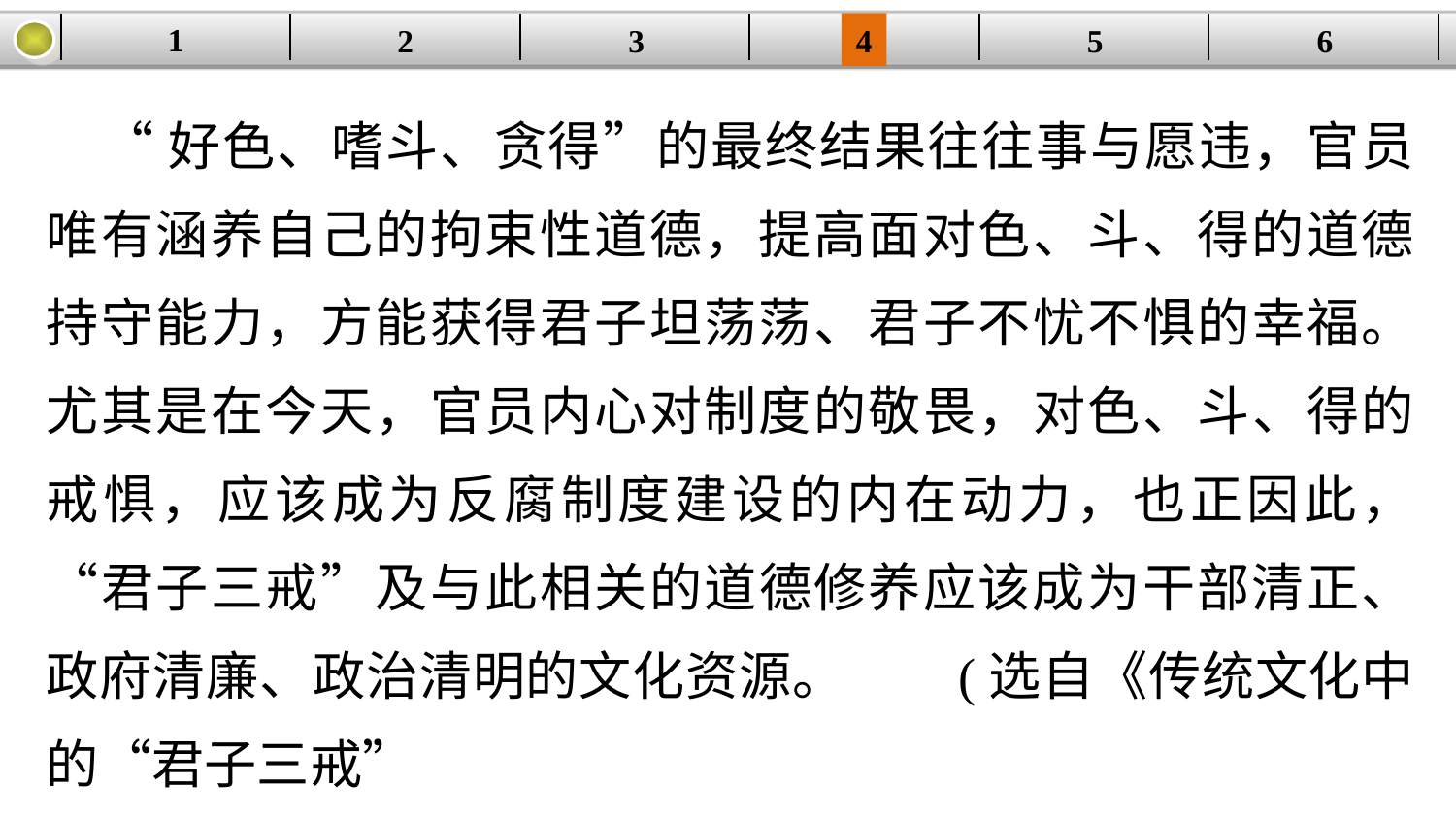

1
3
4
5
6
2
|  |  |  |  |  |  |
| --- | --- | --- | --- | --- | --- |

    “好色、嗜斗、贪得”的最终结果往往事与愿违，官员唯有涵养自己的拘束性道德，提高面对色、斗、得的道德持守能力，方能获得君子坦荡荡、君子不忧不惧的幸福。尤其是在今天，官员内心对制度的敬畏，对色、斗、得的戒惧，应该成为反腐制度建设的内在动力，也正因此，“君子三戒”及与此相关的道德修养应该成为干部清正、政府清廉、政治清明的文化资源。        (选自《传统文化中的“君子三戒”
                            思想及其对当代中国官员道德建设的启示》)